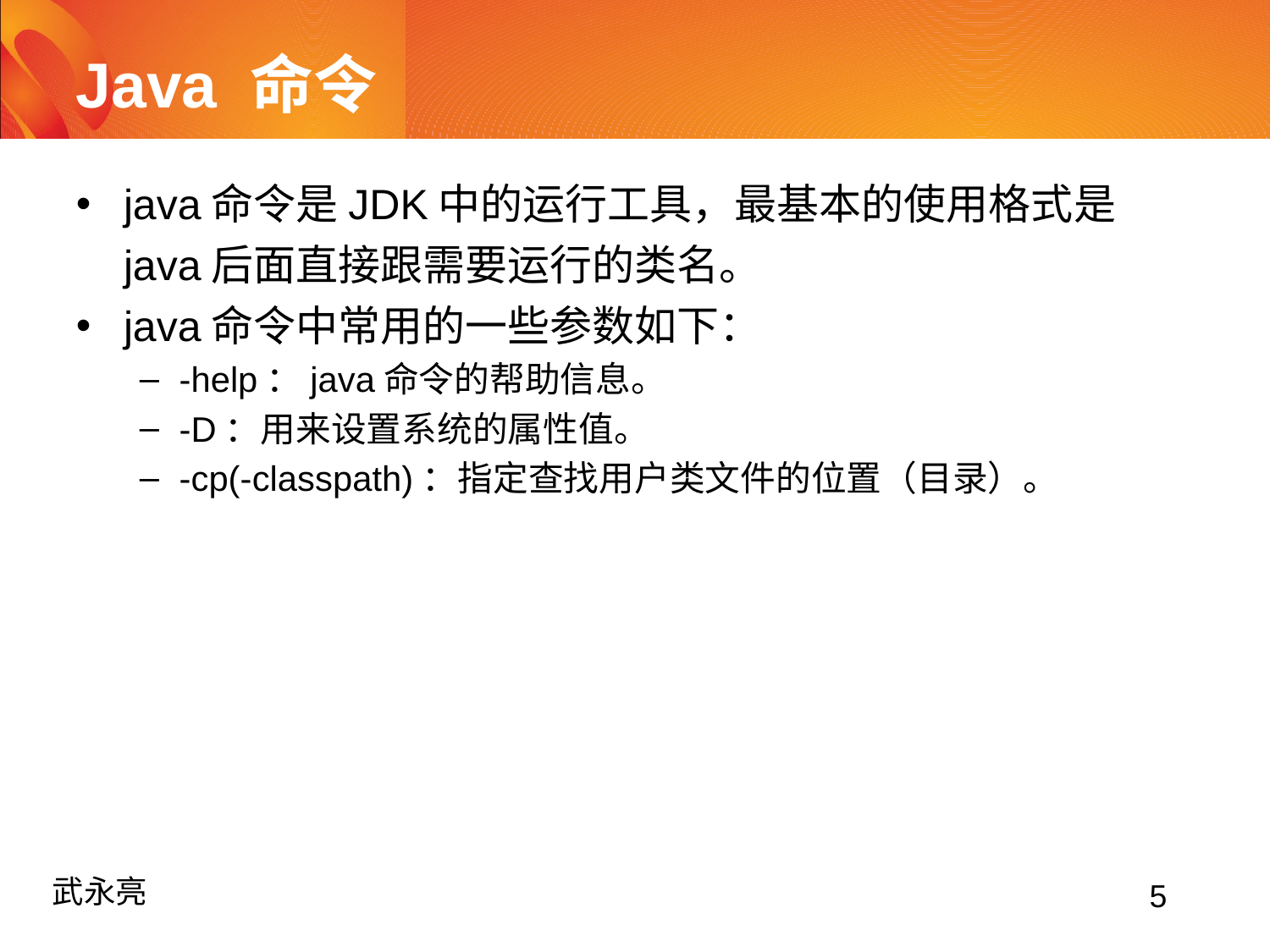

# Java 命令
java命令是JDK中的运行工具，最基本的使用格式是java后面直接跟需要运行的类名。
java命令中常用的一些参数如下：
-help：java命令的帮助信息。
-D：用来设置系统的属性值。
-cp(-classpath)：指定查找用户类文件的位置（目录）。